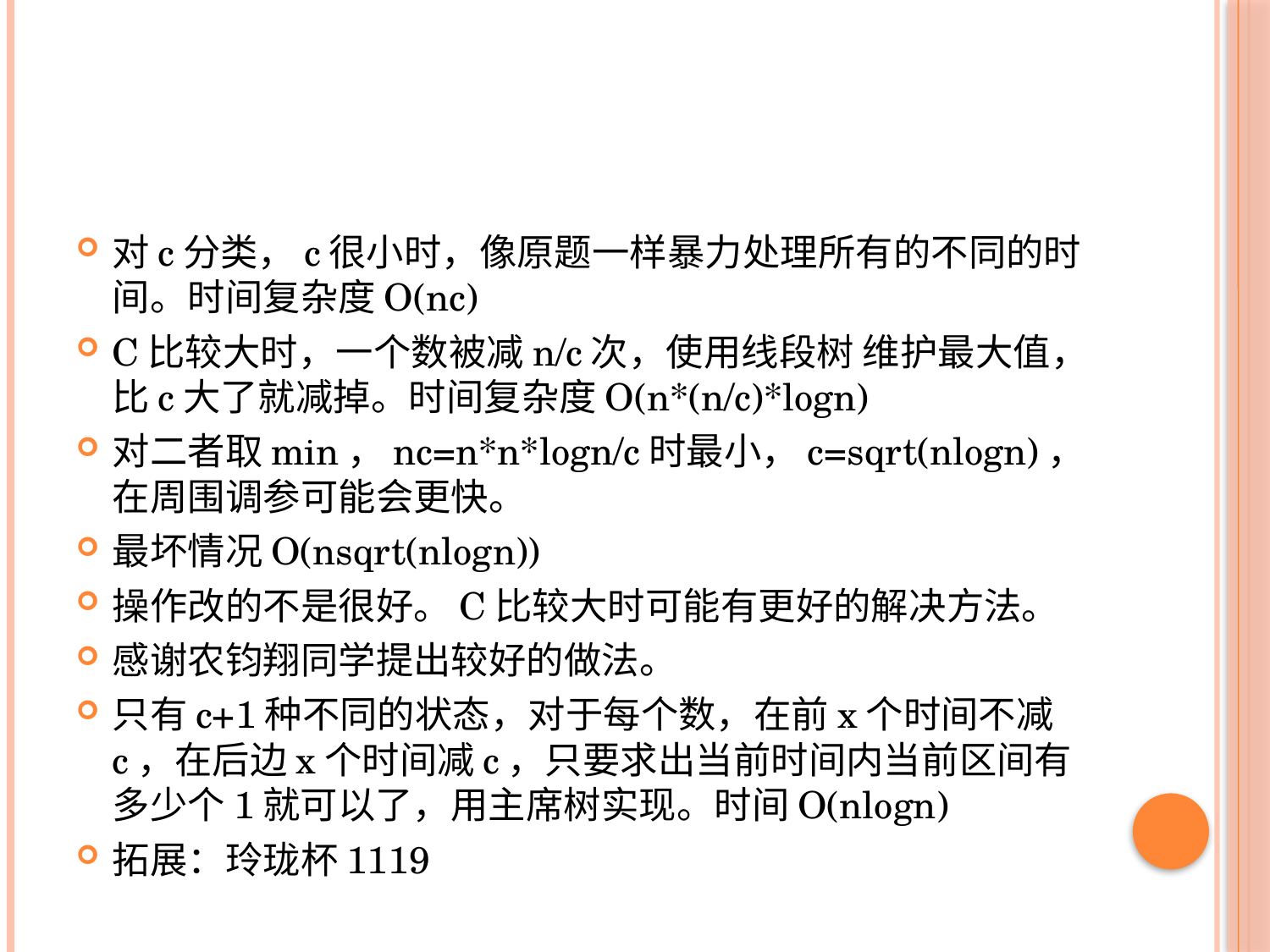

#
对c分类，c很小时，像原题一样暴力处理所有的不同的时间。时间复杂度O(nc)
C比较大时，一个数被减n/c次，使用线段树 维护最大值，比c大了就减掉。时间复杂度O(n*(n/c)*logn)
对二者取min，nc=n*n*logn/c时最小，c=sqrt(nlogn)，在周围调参可能会更快。
最坏情况O(nsqrt(nlogn))
操作改的不是很好。C比较大时可能有更好的解决方法。
感谢农钧翔同学提出较好的做法。
只有c+1种不同的状态，对于每个数，在前x个时间不减c，在后边x个时间减c，只要求出当前时间内当前区间有多少个1就可以了，用主席树实现。时间O(nlogn)
拓展：玲珑杯1119